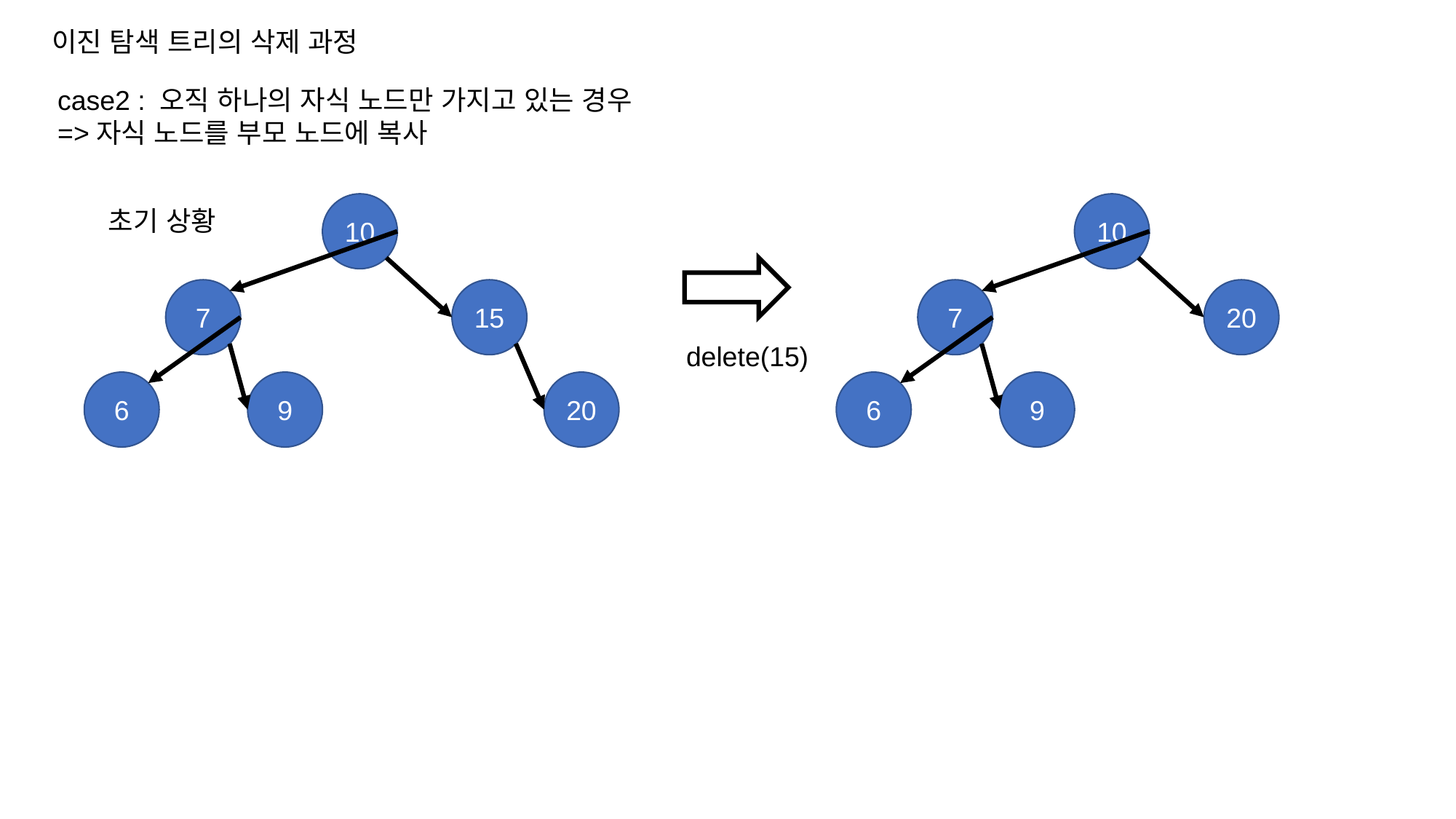

이진 탐색 트리의 삭제 과정
case2 : 오직 하나의 자식 노드만 가지고 있는 경우
=>자식 노드를 부모 노드에 복사
10
10
초기 상황

7
15
7
20
delete(15)
6
9
20
6
9